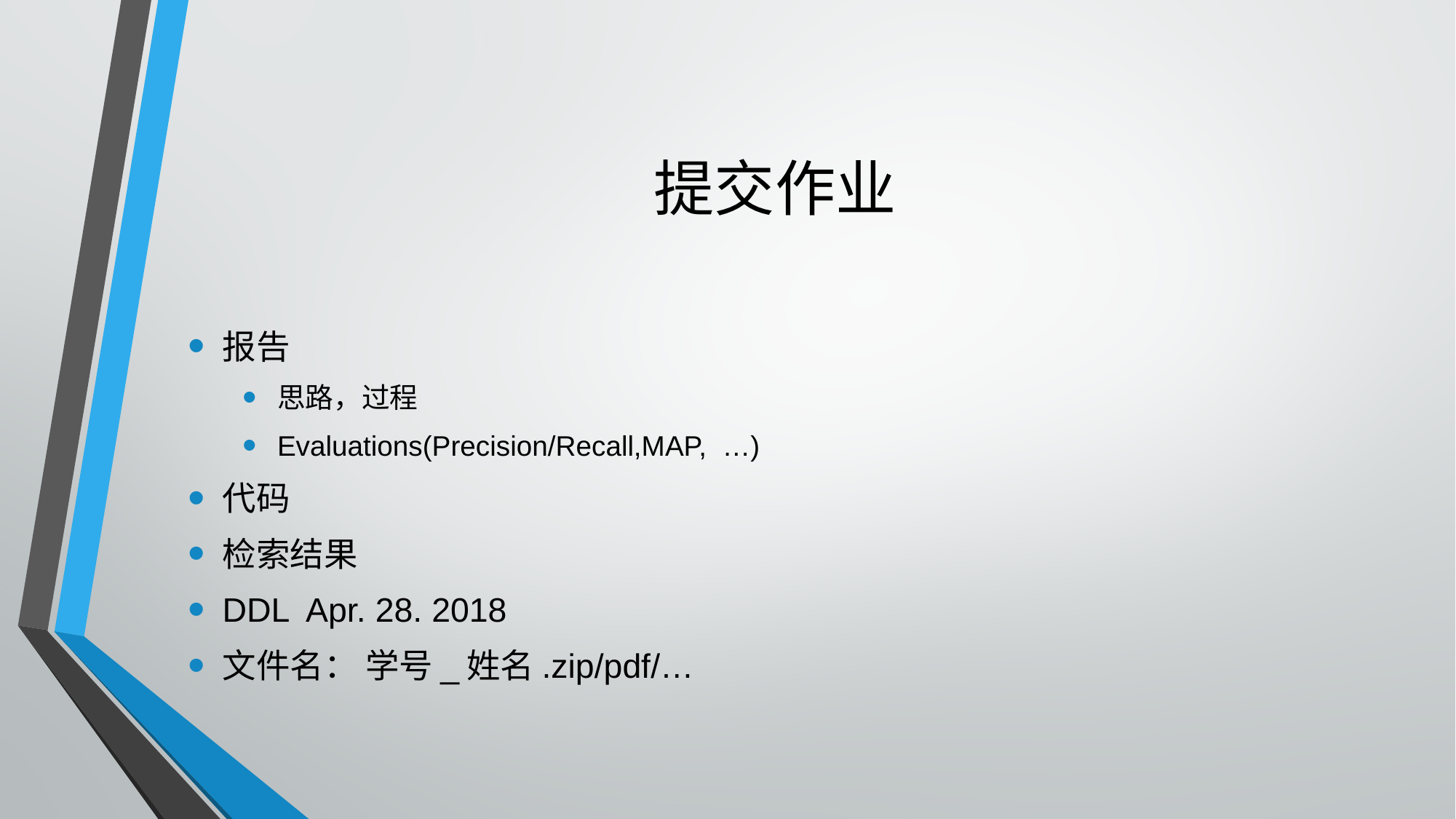

# 提交作业
报告
思路，过程
Evaluations(Precision/Recall,MAP,  …)
代码
检索结果
DDL  Apr. 28. 2018
文件名： 学号_姓名.zip/pdf/…